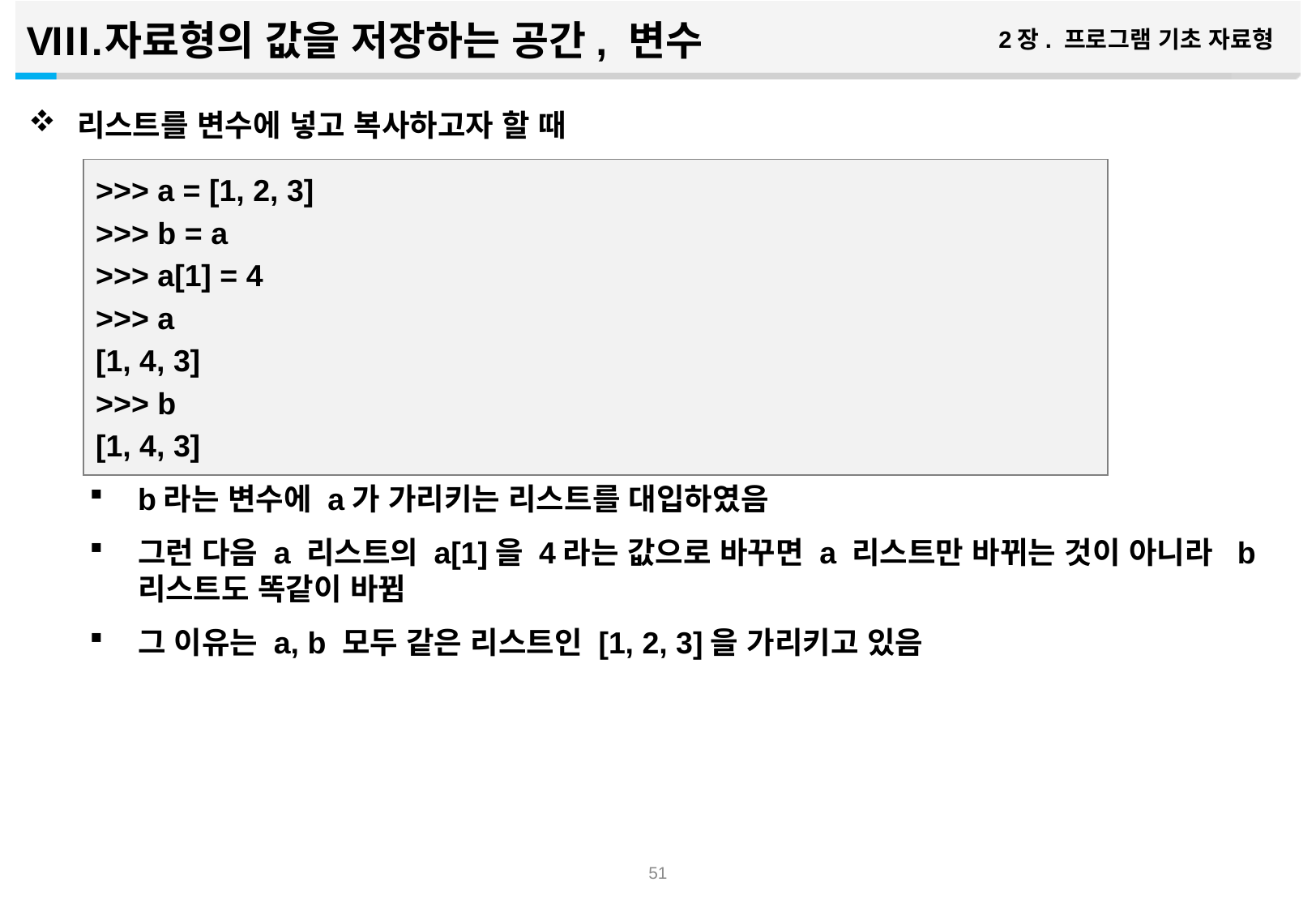

자료형의 값을 저장하는 공간, 변수
2장. 프로그램 기초 자료형
리스트를 변수에 넣고 복사하고자 할 때

b라는 변수에 a가 가리키는 리스트를 대입하였음
그런 다음 a 리스트의 a[1]을 4라는 값으로 바꾸면 a 리스트만 바뀌는 것이 아니라  b 리스트도 똑같이 바뀜
그 이유는 a, b 모두 같은 리스트인 [1, 2, 3]을 가리키고 있음
>>> a = [1, 2, 3]
>>> b = a
>>> a[1] = 4
>>> a
[1, 4, 3]
>>> b
[1, 4, 3]
51